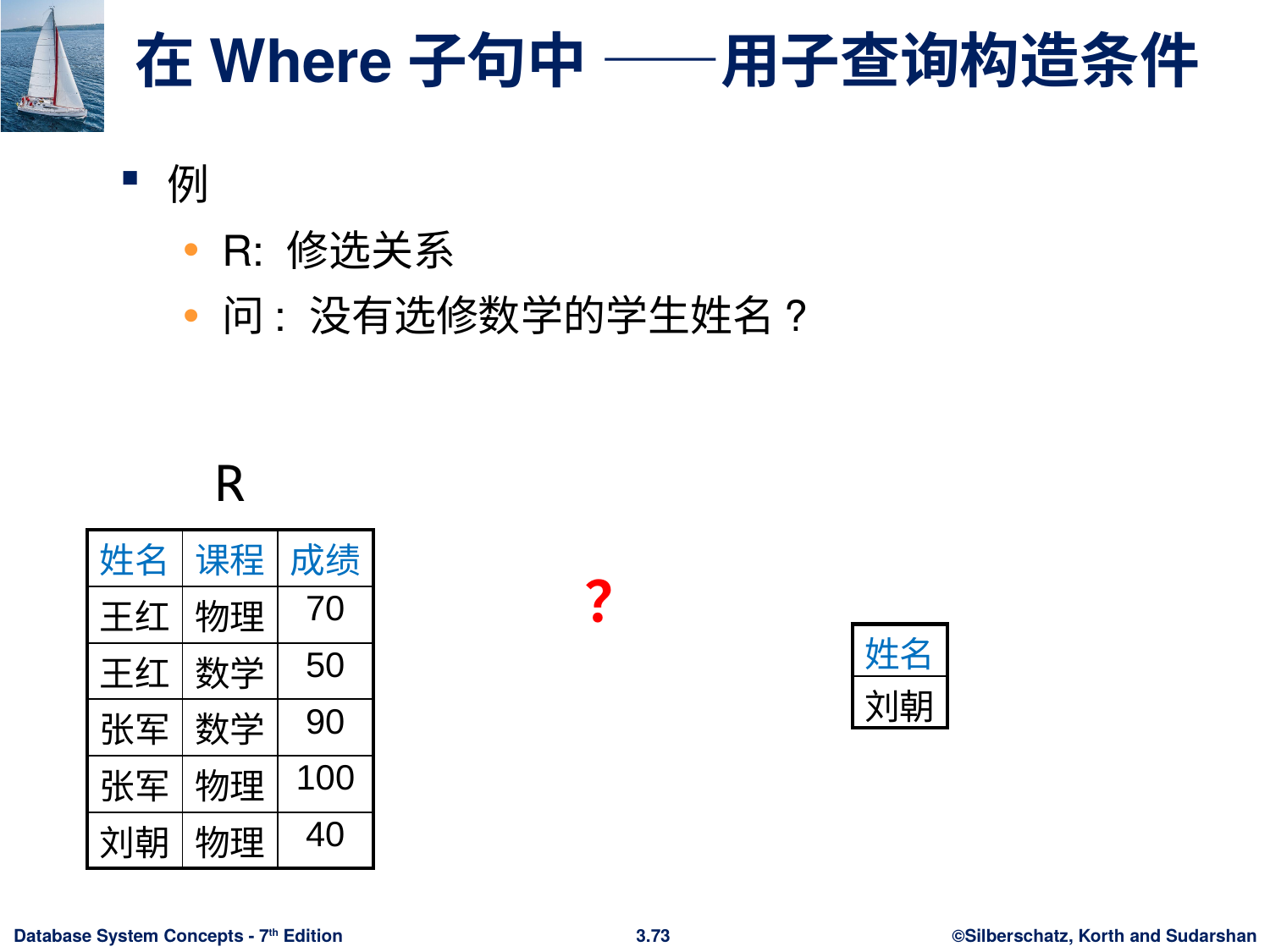

# 在Where子句中 ——用子查询构造条件
例
R: 修选关系
问: 没有选修数学的学生姓名?
R
| 姓名 | 课程 | 成绩 |
| --- | --- | --- |
| 王红 | 物理 | 70 |
| 王红 | 数学 | 50 |
| 张军 | 数学 | 90 |
| 张军 | 物理 | 100 |
| 刘朝 | 物理 | 40 |
？
| 姓名 |
| --- |
| 刘朝 |